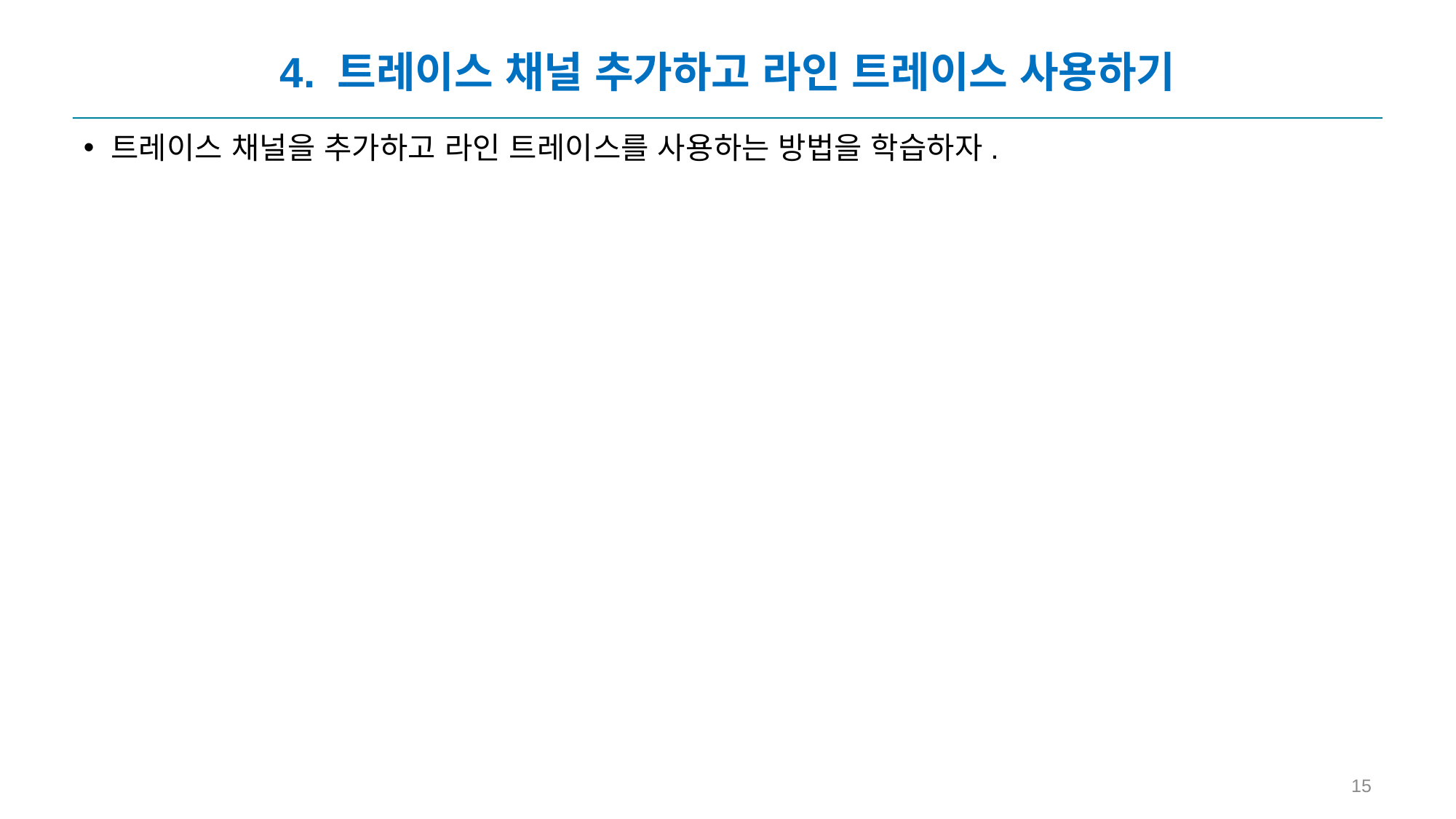

# 4. 트레이스 채널 추가하고 라인 트레이스 사용하기
트레이스 채널을 추가하고 라인 트레이스를 사용하는 방법을 학습하자.

15